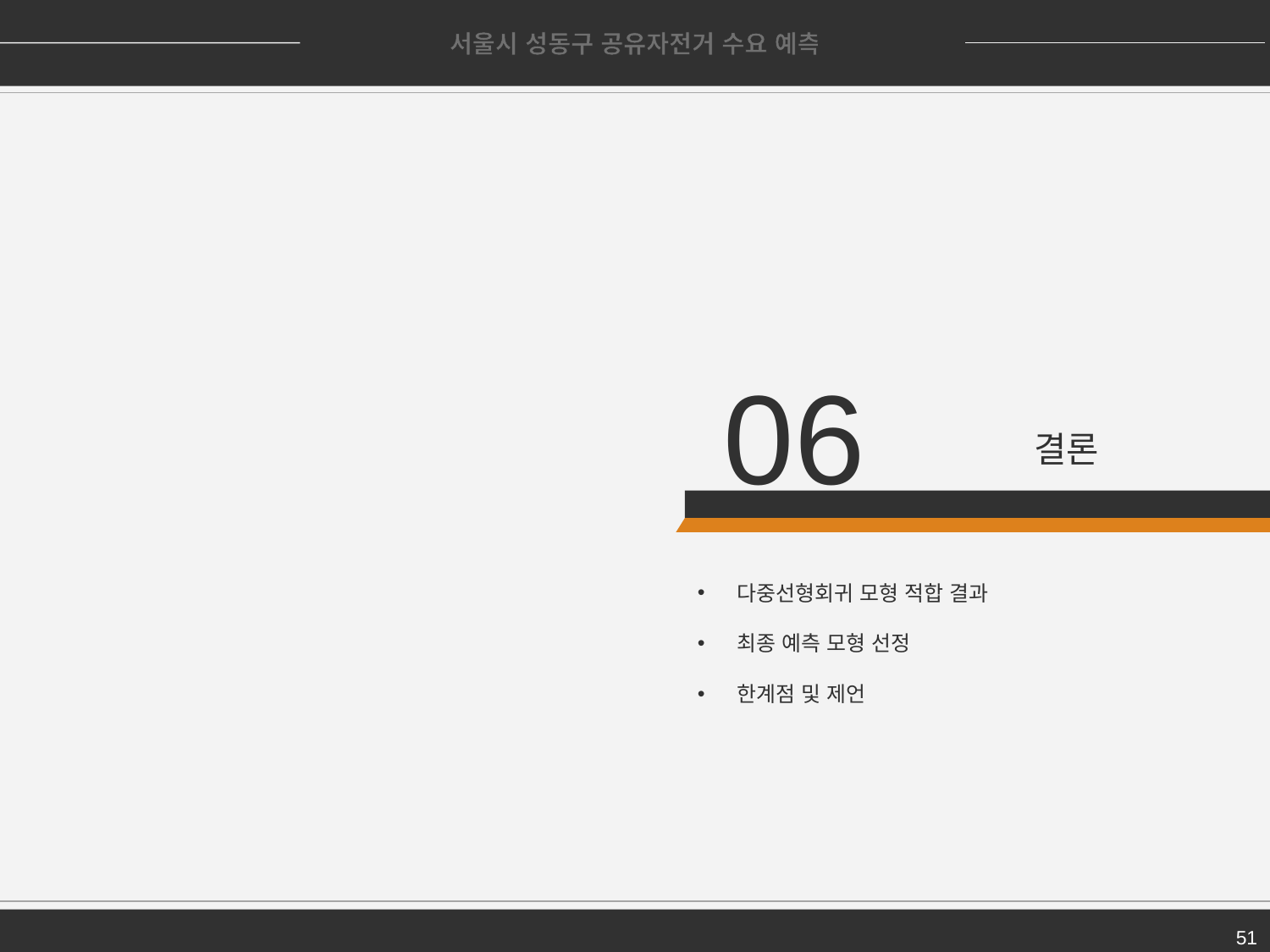

서울시 성동구 공유자전거 수요 예측
06
결론

다중선형회귀 모형 적합 결과

최종 예측 모형 선정

한계점 및 제언

51